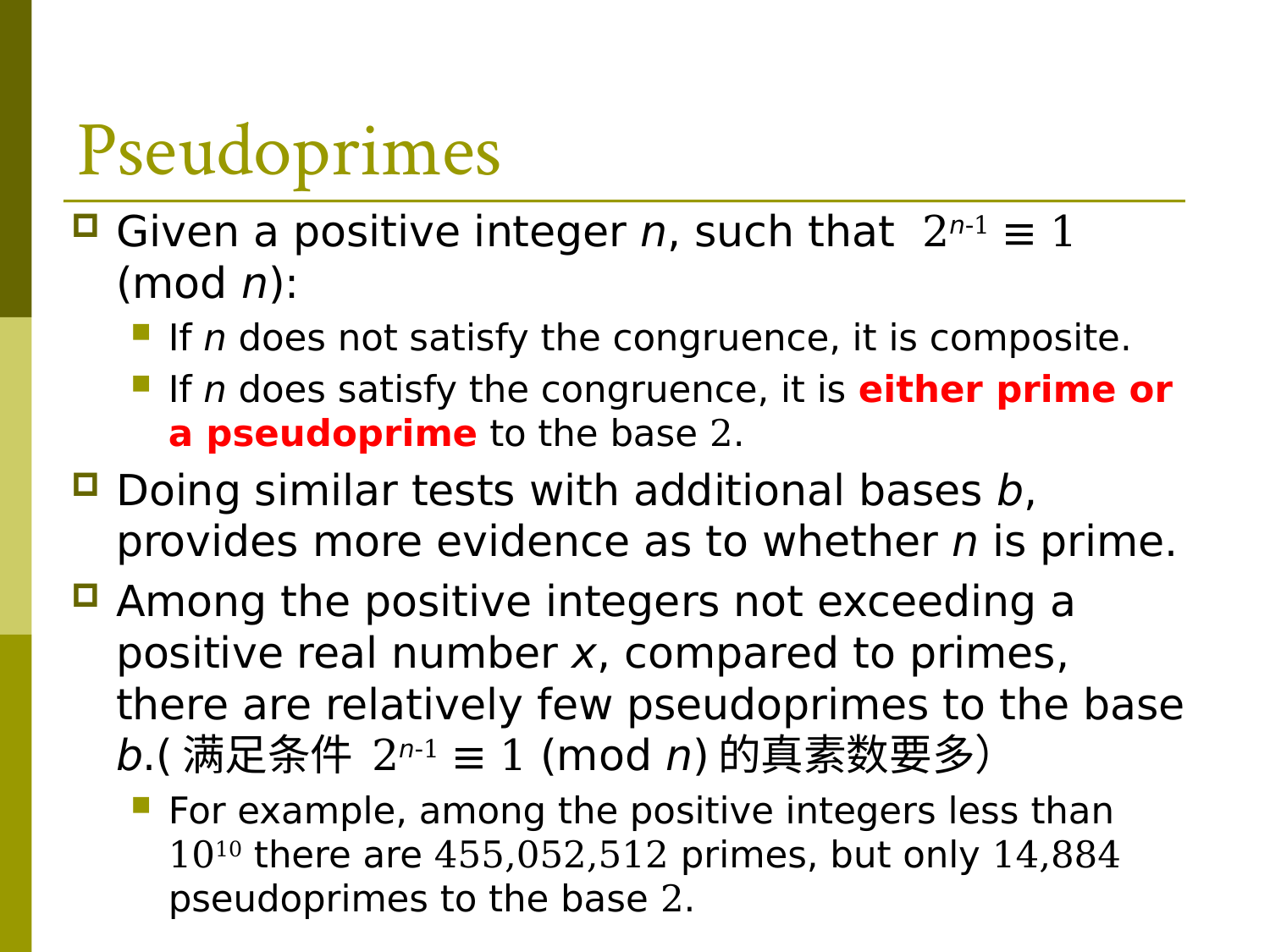

# Pseudoprimes
Given a positive integer n, such that  2n-1 ≡ 1 (mod n):
If n does not satisfy the congruence, it is composite.
If n does satisfy the congruence, it is either prime or a pseudoprime to the base 2.
Doing similar tests with additional bases b, provides more evidence as to whether n is prime.
Among the positive integers not exceeding a positive real number x, compared to primes, there are relatively few pseudoprimes to the base b.(满足条件 2n-1 ≡ 1 (mod n)的真素数要多）
For example, among the positive integers less than 1010 there are 455,052,512 primes, but only 14,884 pseudoprimes to the base 2.